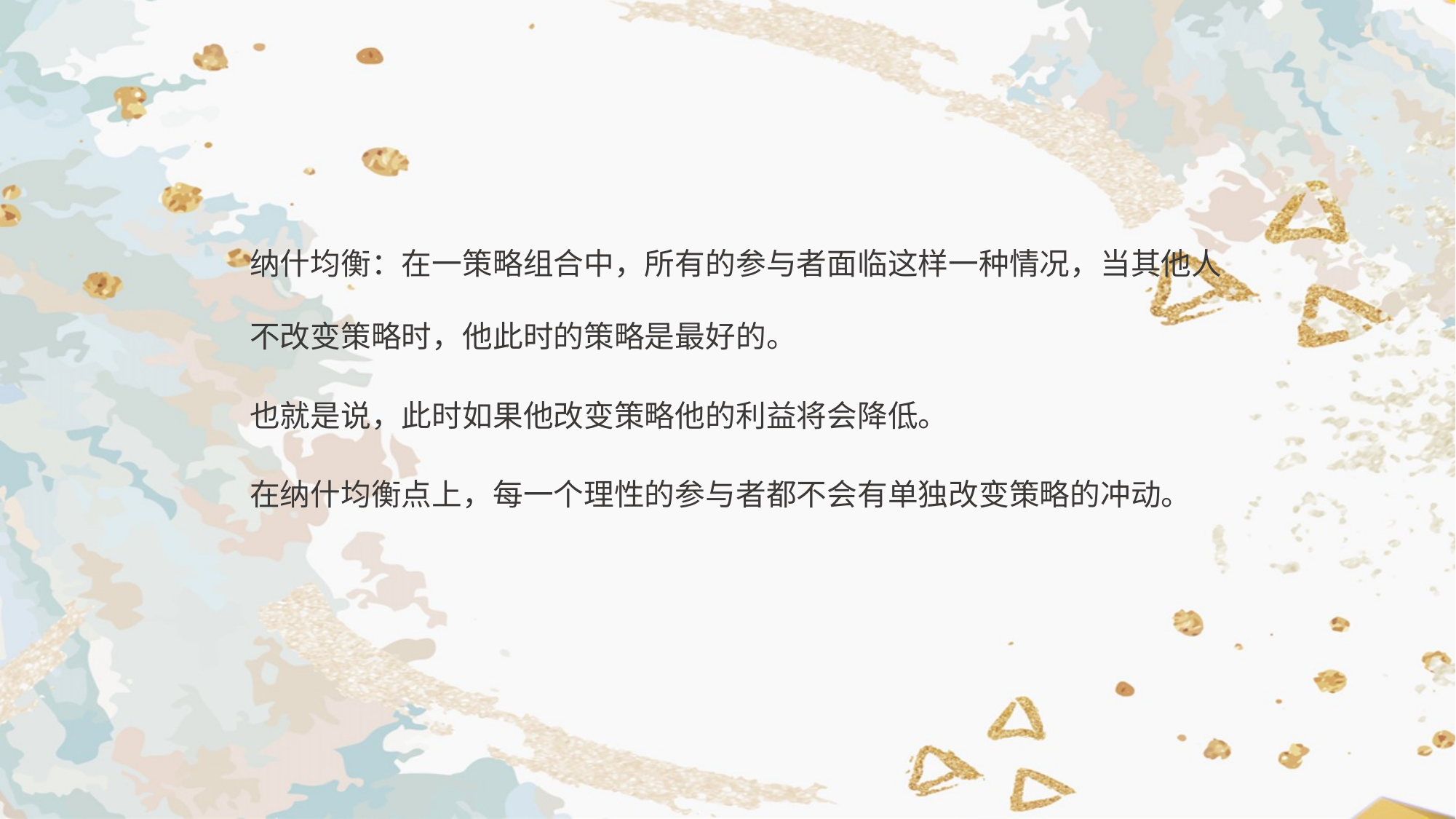

纳什均衡：在一策略组合中，所有的参与者面临这样一种情况，当其他人不改变策略时，他此时的策略是最好的。
也就是说，此时如果他改变策略他的利益将会降低。
在纳什均衡点上，每一个理性的参与者都不会有单独改变策略的冲动。